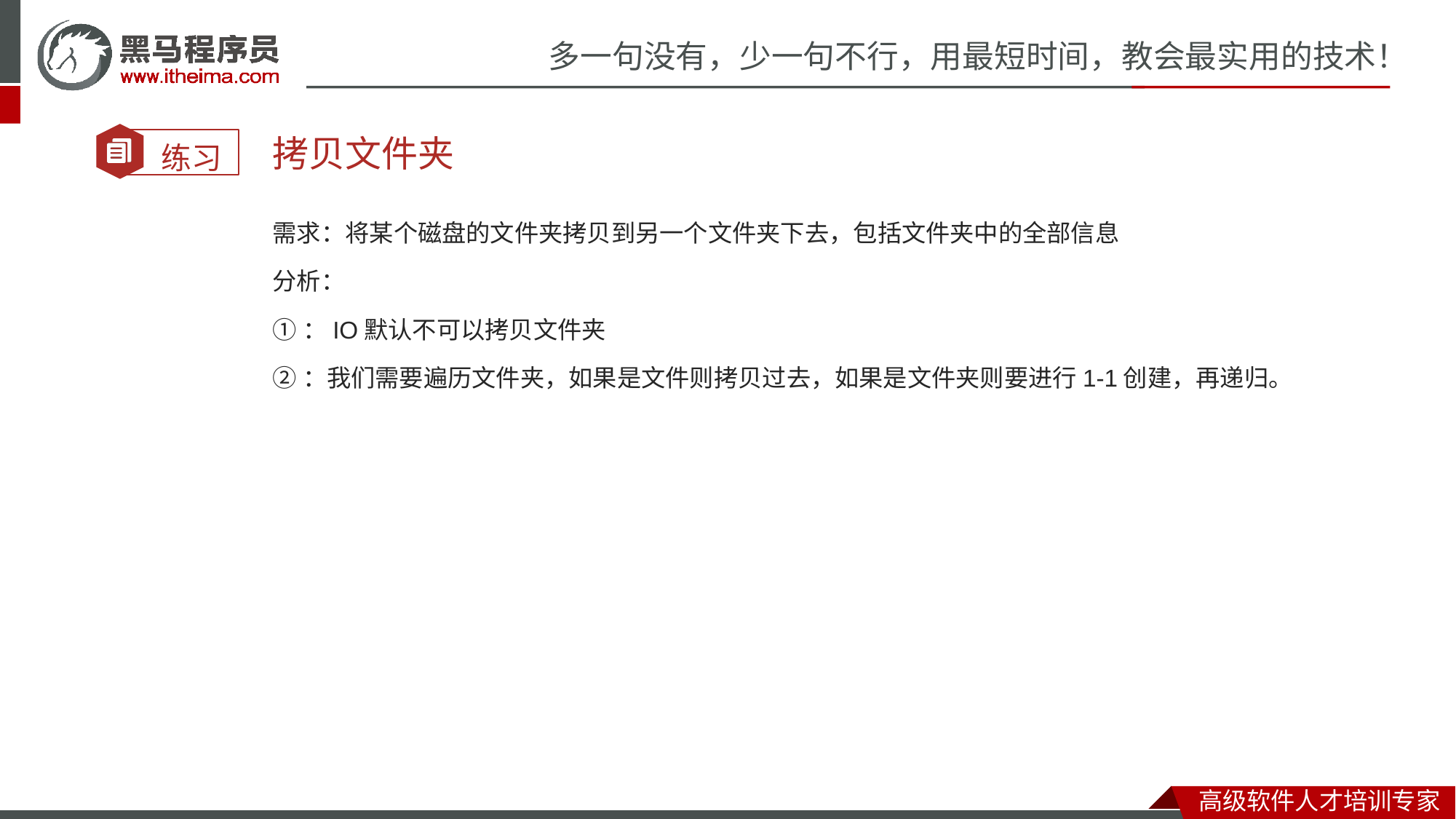

拷贝文件夹
需求：将某个磁盘的文件夹拷贝到另一个文件夹下去，包括文件夹中的全部信息
分析：
①：IO默认不可以拷贝文件夹
②：我们需要遍历文件夹，如果是文件则拷贝过去，如果是文件夹则要进行1-1创建，再递归。